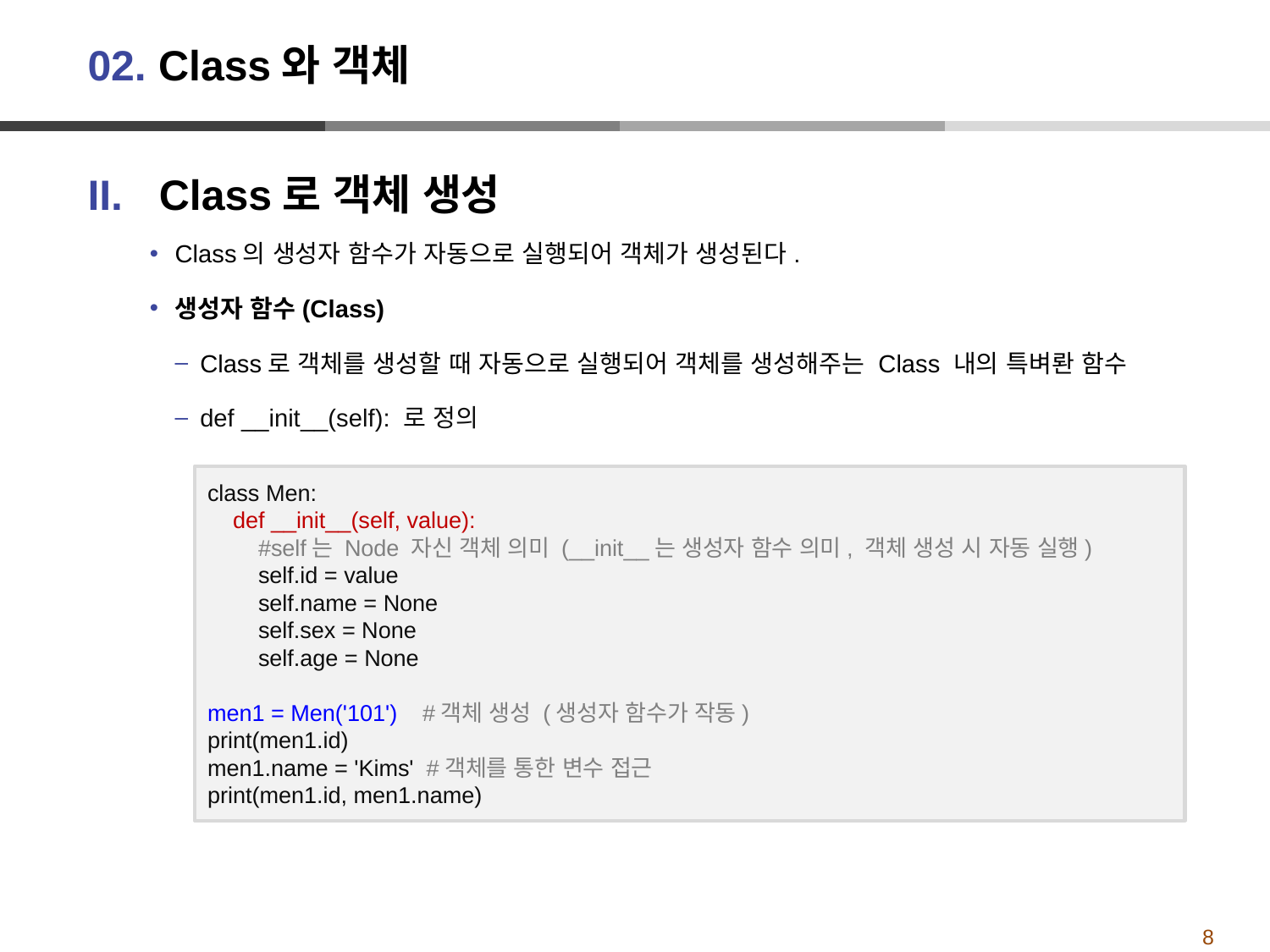

# 02. Class와 객체
Class로 객체 생성
Class의 생성자 함수가 자동으로 실행되어 객체가 생성된다.
생성자 함수(Class)
Class로 객체를 생성할 때 자동으로 실행되어 객체를 생성해주는 Class 내의 특벼롼 함수
def __init__(self): 로 정의
class Men:
    def __init__(self, value):
        #self는 Node 자신 객체 의미 (__init__는 생성자 함수 의미, 객체 생성 시 자동 실행)
        self.id = value
        self.name = None
        self.sex = None
        self.age = None

men1 = Men('101')    #객체 생성 (생성자 함수가 작동)
print(men1.id)
men1.name = 'Kims'  #객체를 통한 변수 접근
print(men1.id, men1.name)